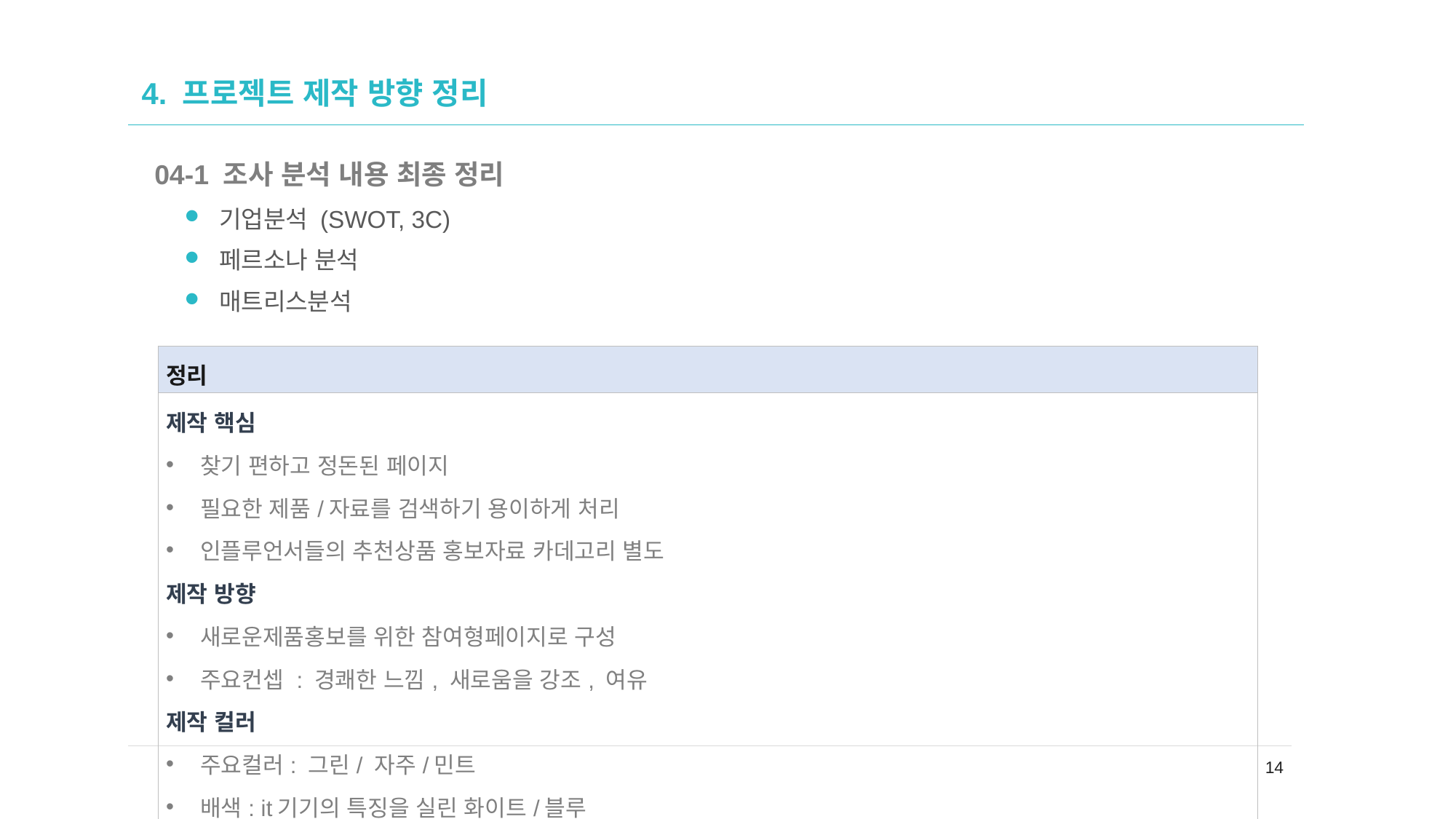

02
# 4. 프로젝트 제작 방향 정리
04-1 조사 분석 내용 최종 정리
기업분석 (SWOT, 3C)
페르소나 분석
매트리스분석
| 정리 |
| --- |
| 제작 핵심 찾기 편하고 정돈된 페이지 필요한 제품/자료를 검색하기 용이하게 처리 인플루언서들의 추천상품 홍보자료 카데고리 별도 제작 방향 새로운제품홍보를 위한 참여형페이지로 구성 주요컨셉 : 경쾌한 느낌, 새로움을 강조, 여유 제작 컬러 주요컬러: 그린/ 자주/민트 배색: it기기의 특징을 실린 화이트/블루 |
14